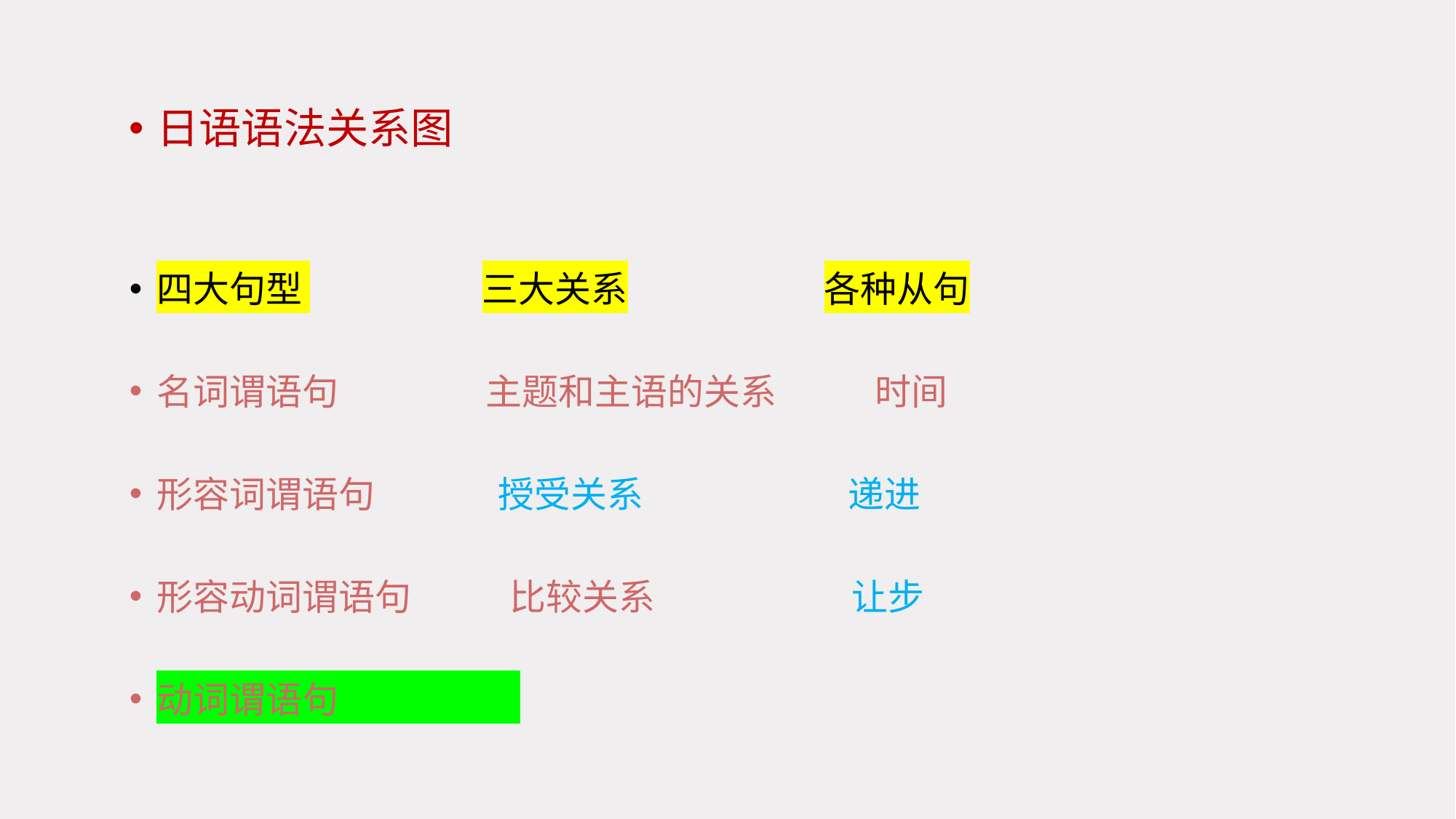

日语语法关系图

四大句型                      三大关系                        各种从句
名词谓语句                  主题和主语的关系            时间
形容词谓语句               授受关系                         递进
形容动词谓语句            比较关系                        让步
动词谓语句